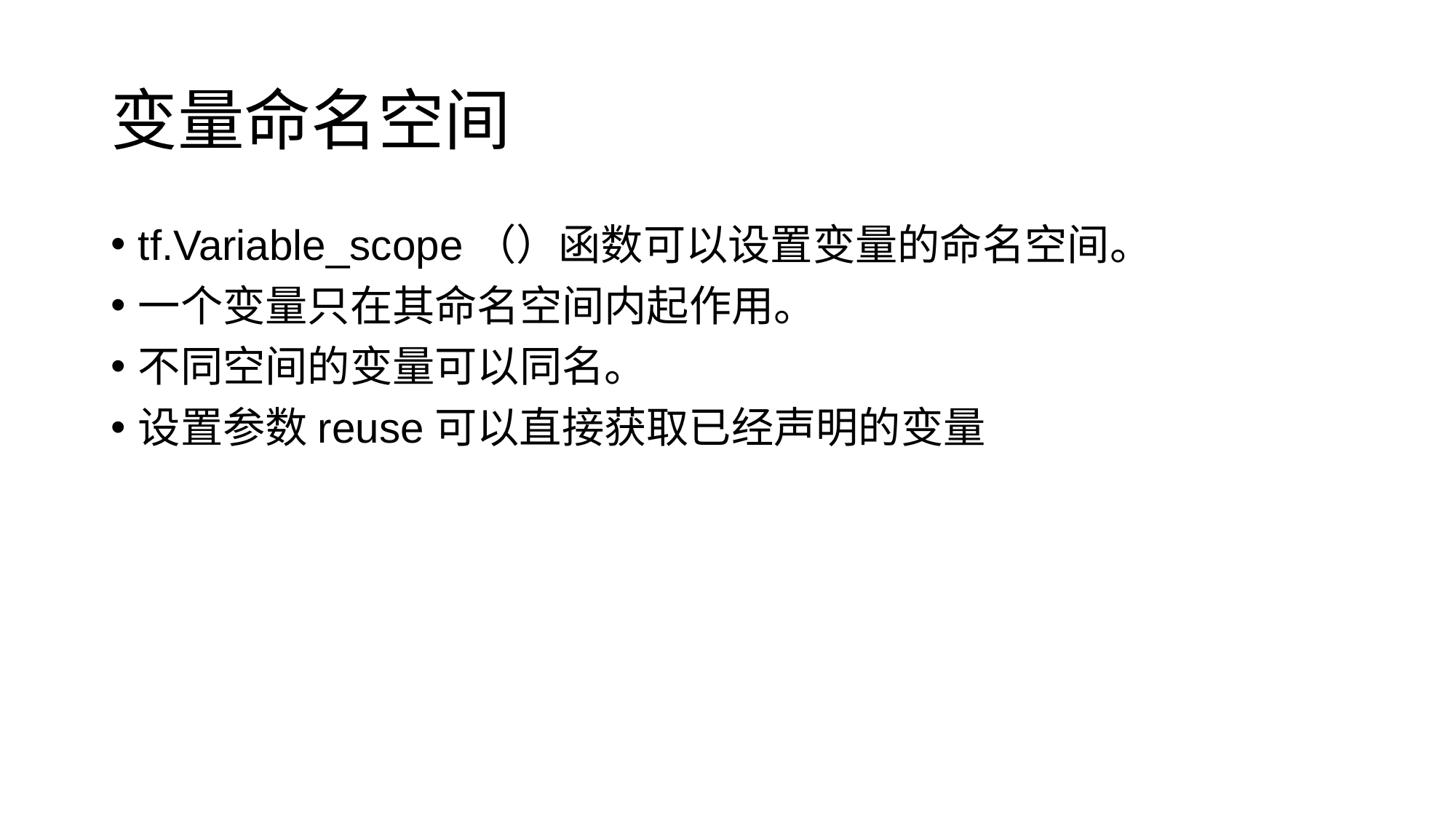

# 变量命名空间
tf.Variable_scope（）函数可以设置变量的命名空间。
一个变量只在其命名空间内起作用。
不同空间的变量可以同名。
设置参数reuse可以直接获取已经声明的变量